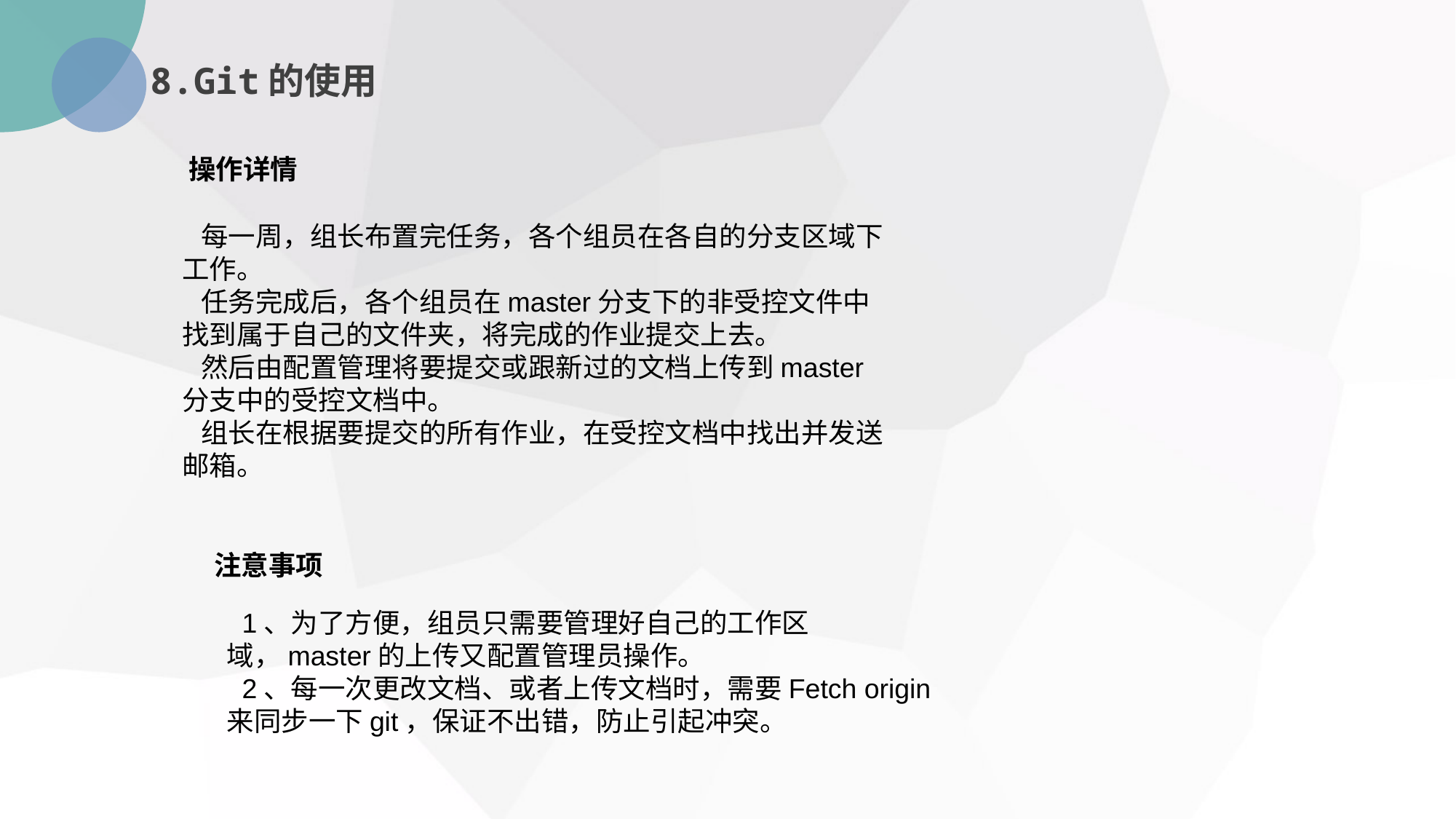

8.Git的使用
操作详情
  每一周，组长布置完任务，各个组员在各自的分支区域下工作。
  任务完成后，各个组员在master分支下的非受控文件中找到属于自己的文件夹，将完成的作业提交上去。
  然后由配置管理将要提交或跟新过的文档上传到master分支中的受控文档中。
  组长在根据要提交的所有作业，在受控文档中找出并发送邮箱。
注意事项
  1、为了方便，组员只需要管理好自己的工作区域，master的上传又配置管理员操作。
  2、每一次更改文档、或者上传文档时，需要Fetch origin来同步一下git，保证不出错，防止引起冲突。